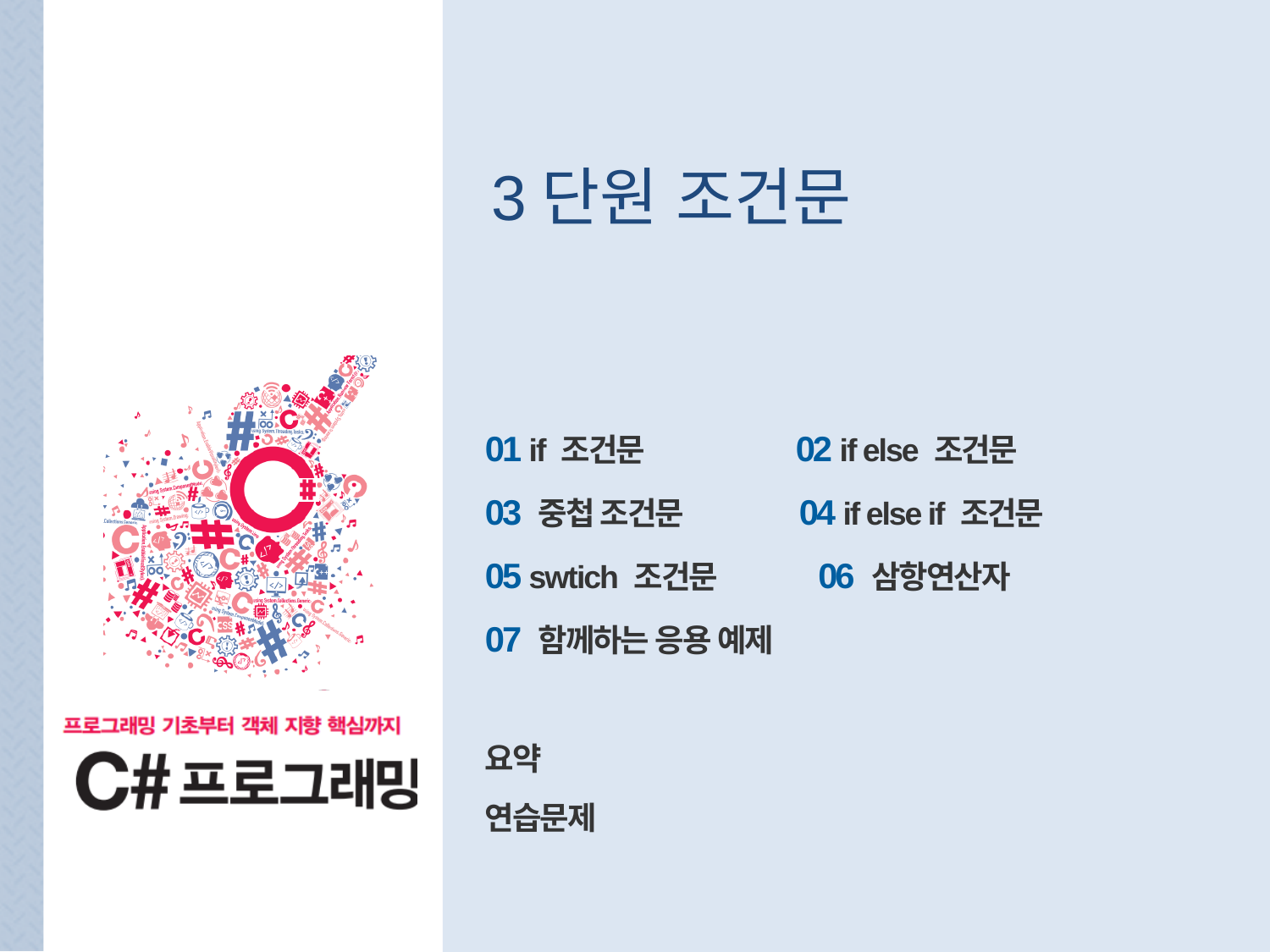

3단원 조건문

01 if 조건문                    02 if else 조건문
03 중첩 조건문               04 if else if 조건문
05 swtich 조건문             06 삼항연산자
07 함께하는 응용 예제

요약
연습문제